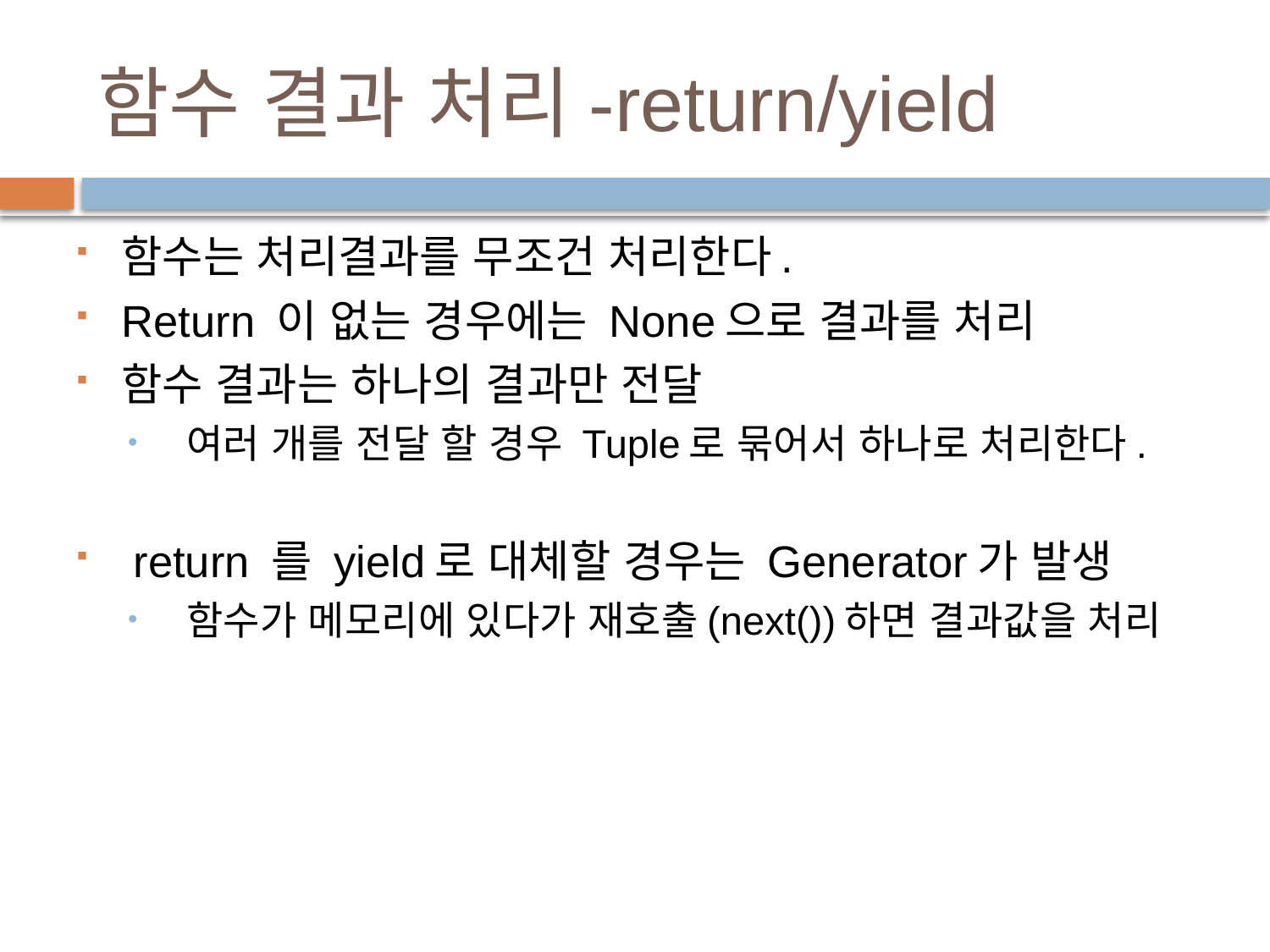

# 함수 결과 처리-return/yield
함수는 처리결과를 무조건 처리한다.
Return 이 없는 경우에는 None으로 결과를 처리
함수 결과는 하나의 결과만 전달
 여러 개를 전달 할 경우 Tuple로 묶어서 하나로 처리한다.

 return 를 yield로 대체할 경우는 Generator가 발생
 함수가 메모리에 있다가 재호출(next())하면 결과값을 처리